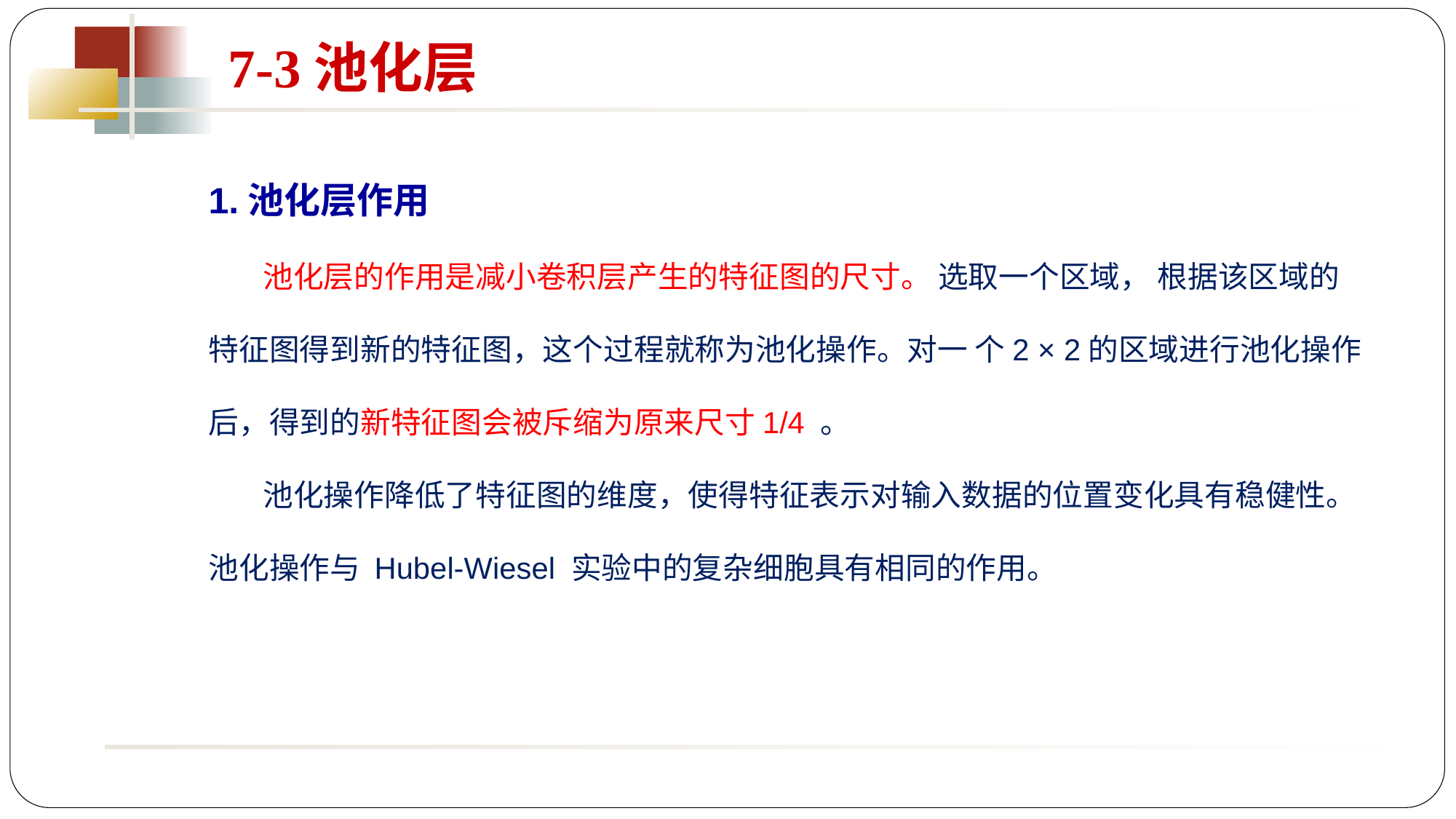

7-3池化层
1.池化层作用
       池化层的作用是减小卷积层产生的特征图的尺寸。 选取一个区域， 根据该区域的特征图得到新的特征图，这个过程就称为池化操作。对一 个2 × 2的区域进行池化操作后，得到的新特征图会被斥缩为原来尺寸1/4 。
       池化操作降低了特征图的维度，使得特征表示对输入数据的位置变化具有稳健性。池化操作与 Hubel-Wiesel 实验中的复杂细胞具有相同的作用。